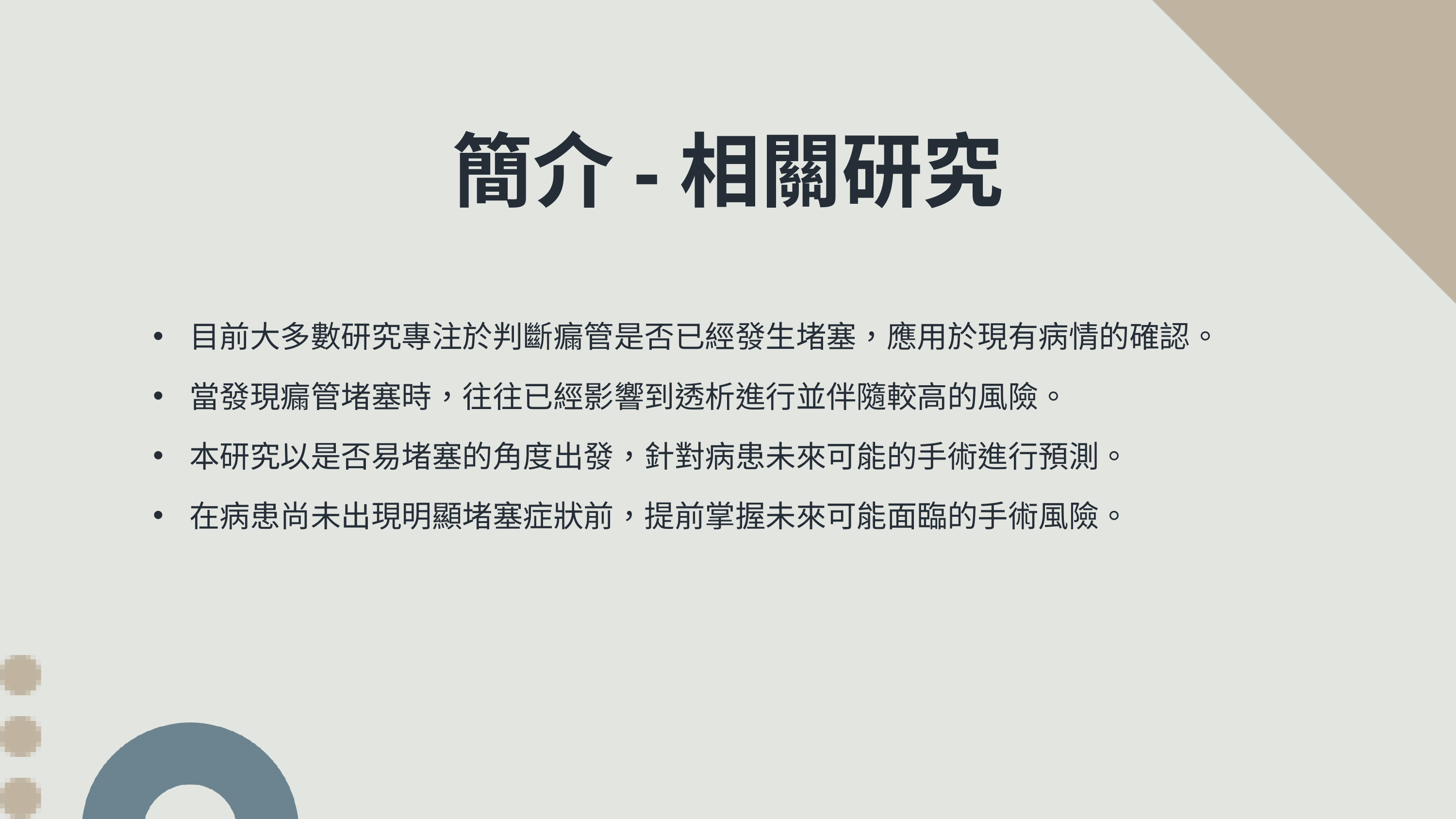

簡介-相關研究
目前大多數研究專注於判斷瘺管是否已經發生堵塞，應用於現有病情的確認。
當發現瘺管堵塞時，往往已經影響到透析進行並伴隨較高的風險。
本研究以是否易堵塞的角度出發，針對病患未來可能的手術進行預測。
在病患尚未出現明顯堵塞症狀前，提前掌握未來可能面臨的手術風險。